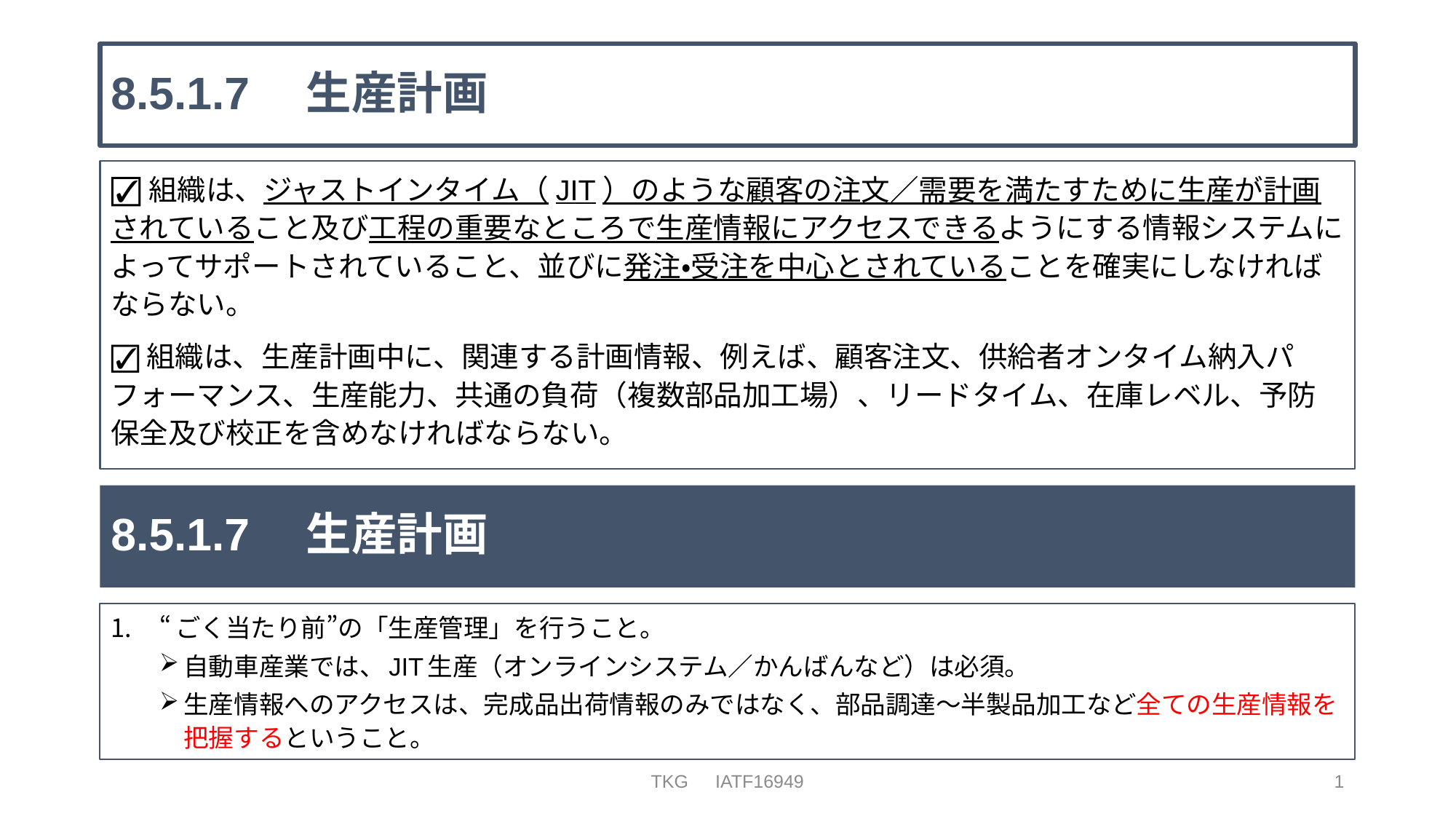

# 8.5.1.7　生産計画
☑組織は、ジャストインタイム（JIT）のような顧客の注文／需要を満たすために生産が計画されていること及び工程の重要なところで生産情報にアクセスできるようにする情報システムによってサポートされていること、並びに発注・受注を中心とされていることを確実にしなければならない。
☑組織は、生産計画中に、関連する計画情報、例えば、顧客注文、供給者オンタイム納入パフォーマンス、生産能力、共通の負荷（複数部品加工場）、リードタイム、在庫レベル、予防保全及び校正を含めなければならない。

8.5.1.7　生産計画
“ごく当たり前”の「生産管理」を行うこと。
自動車産業では、JIT生産（オンラインシステム／かんばんなど）は必須。
生産情報へのアクセスは、完成品出荷情報のみではなく、部品調達～半製品加工など全ての生産情報を把握するということ。
TKG　IATF16949
1